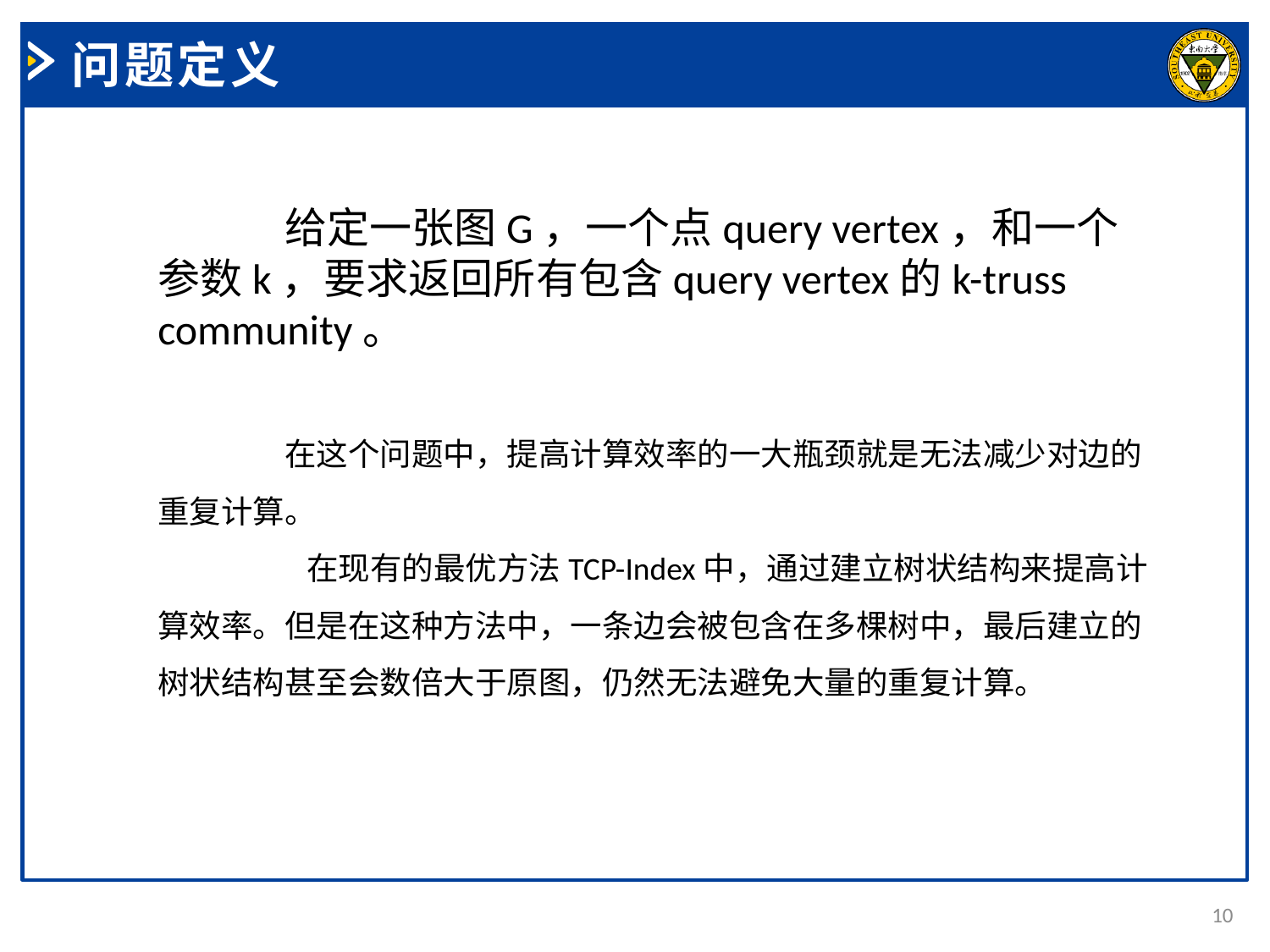

问题定义
	给定一张图G，一个点query vertex，和一个参数k，要求返回所有包含query vertex的k-truss community。
	在这个问题中，提高计算效率的一大瓶颈就是无法减少对边的重复计算。
	  在现有的最优方法TCP-Index中，通过建立树状结构来提高计算效率。但是在这种方法中，一条边会被包含在多棵树中，最后建立的树状结构甚至会数倍大于原图，仍然无法避免大量的重复计算。
10